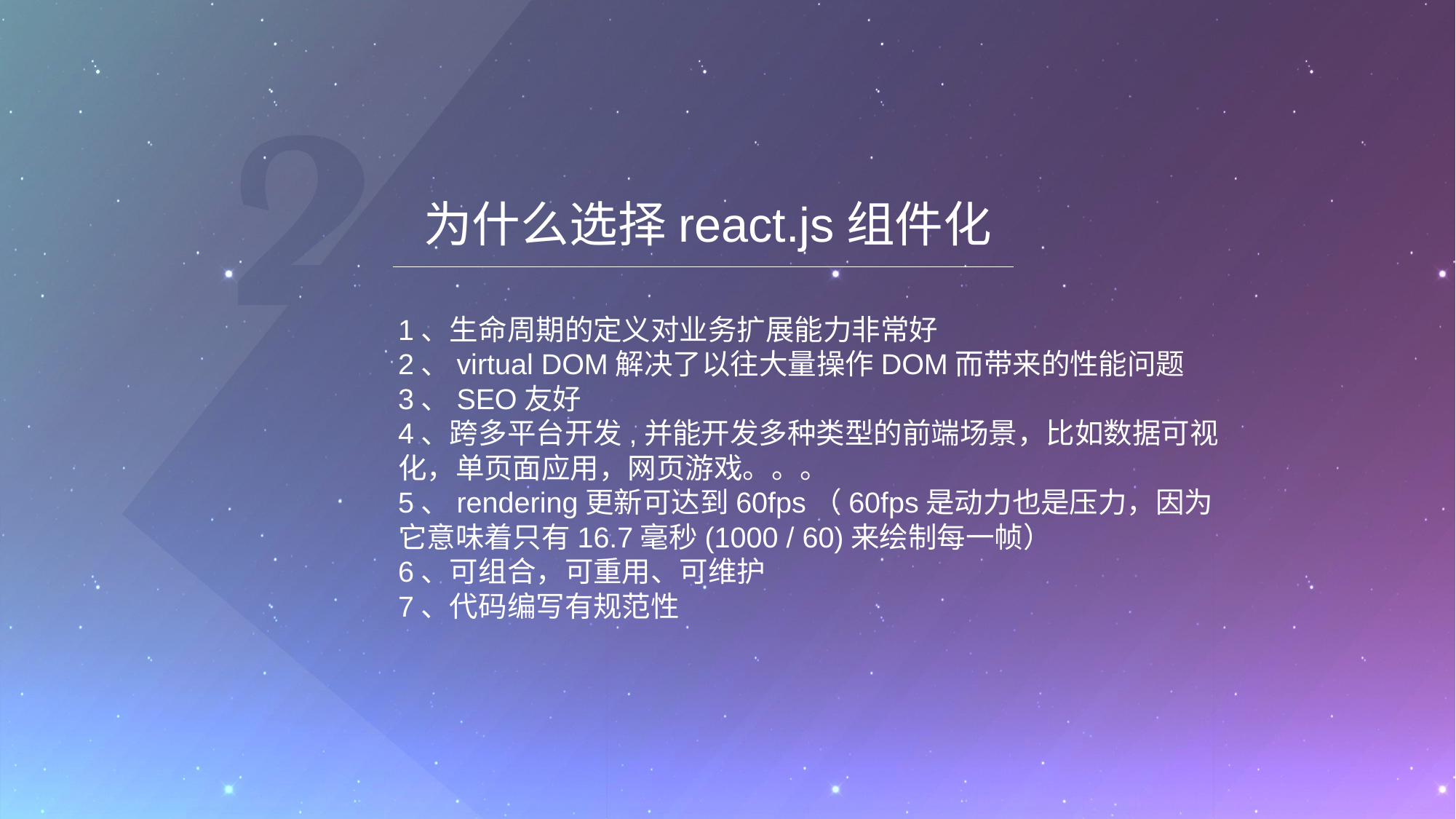

为什么选择react.js组件化

1、生命周期的定义对业务扩展能力非常好
2、virtual DOM解决了以往大量操作DOM而带来的性能问题
3、SEO友好
4、跨多平台开发,并能开发多种类型的前端场景，比如数据可视化，单页面应用，网页游戏。。。
5、rendering更新可达到60fps（60fps是动力也是压力，因为它意味着只有16.7毫秒(1000 / 60)来绘制每一帧）
6、可组合，可重用、可维护
7、代码编写有规范性